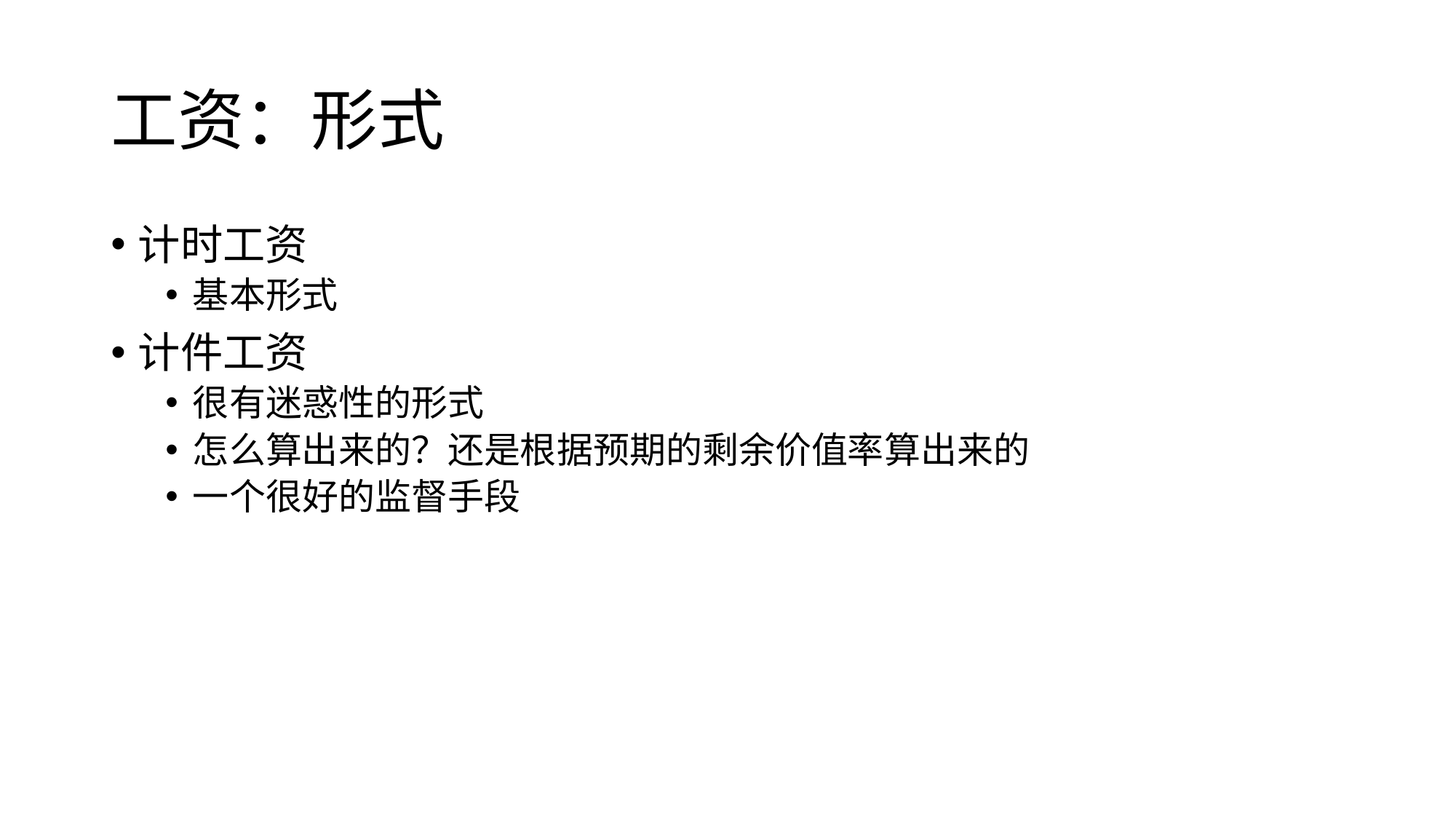

# 工资：形式
计时工资
基本形式
计件工资
很有迷惑性的形式
怎么算出来的？还是根据预期的剩余价值率算出来的
一个很好的监督手段